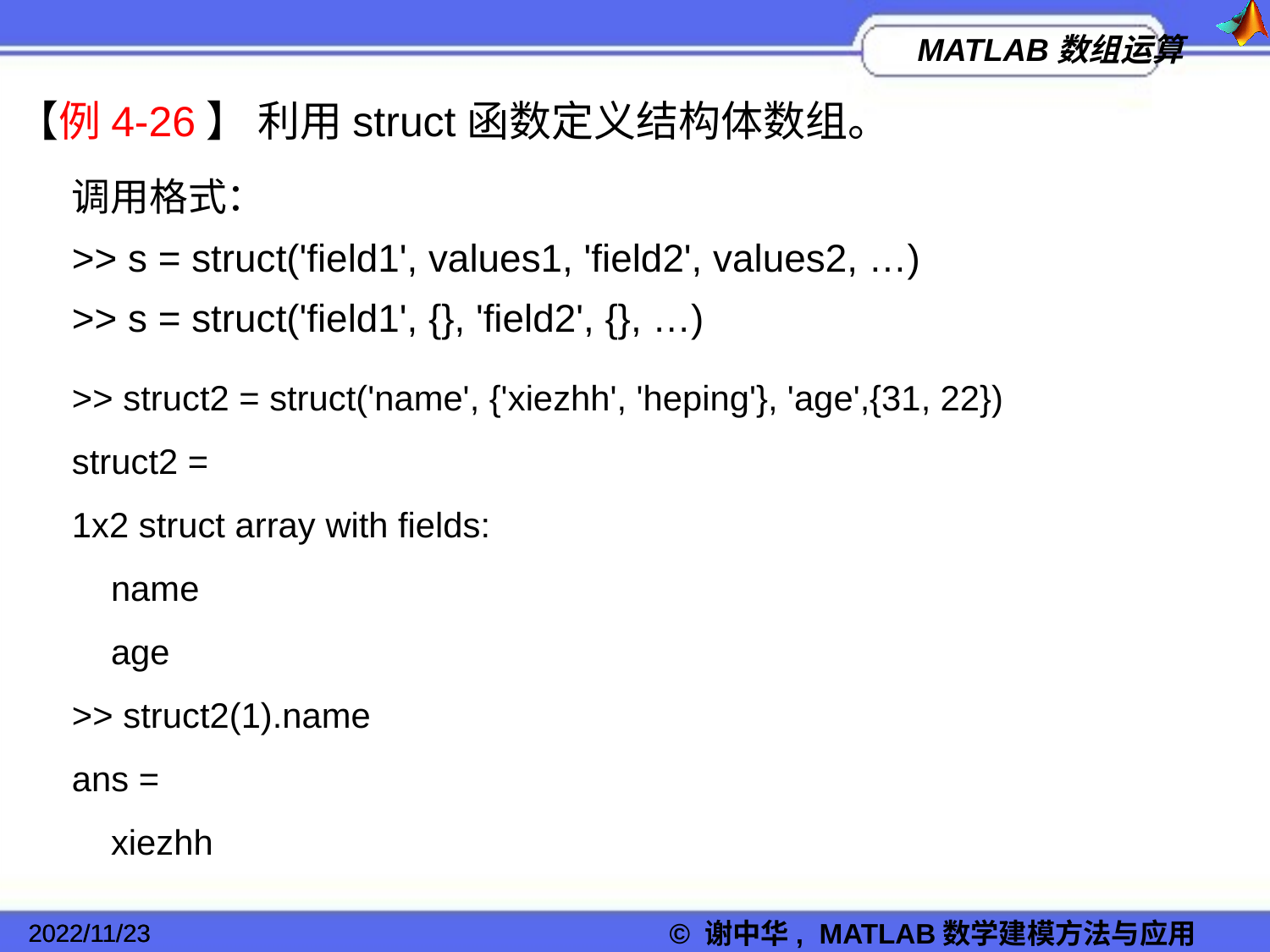

【例4-26】 利用struct函数定义结构体数组。
调用格式：
>> s = struct('field1', values1, 'field2', values2, …)
>> s = struct('field1', {}, 'field2', {}, …)
>> struct2 = struct('name', {'xiezhh', 'heping'}, 'age',{31, 22})
struct2 =
1x2 struct array with fields:
    name
    age
>> struct2(1).name
ans =
    xiezhh
2022/11/23
© 谢中华,  MATLAB数学建模方法与应用